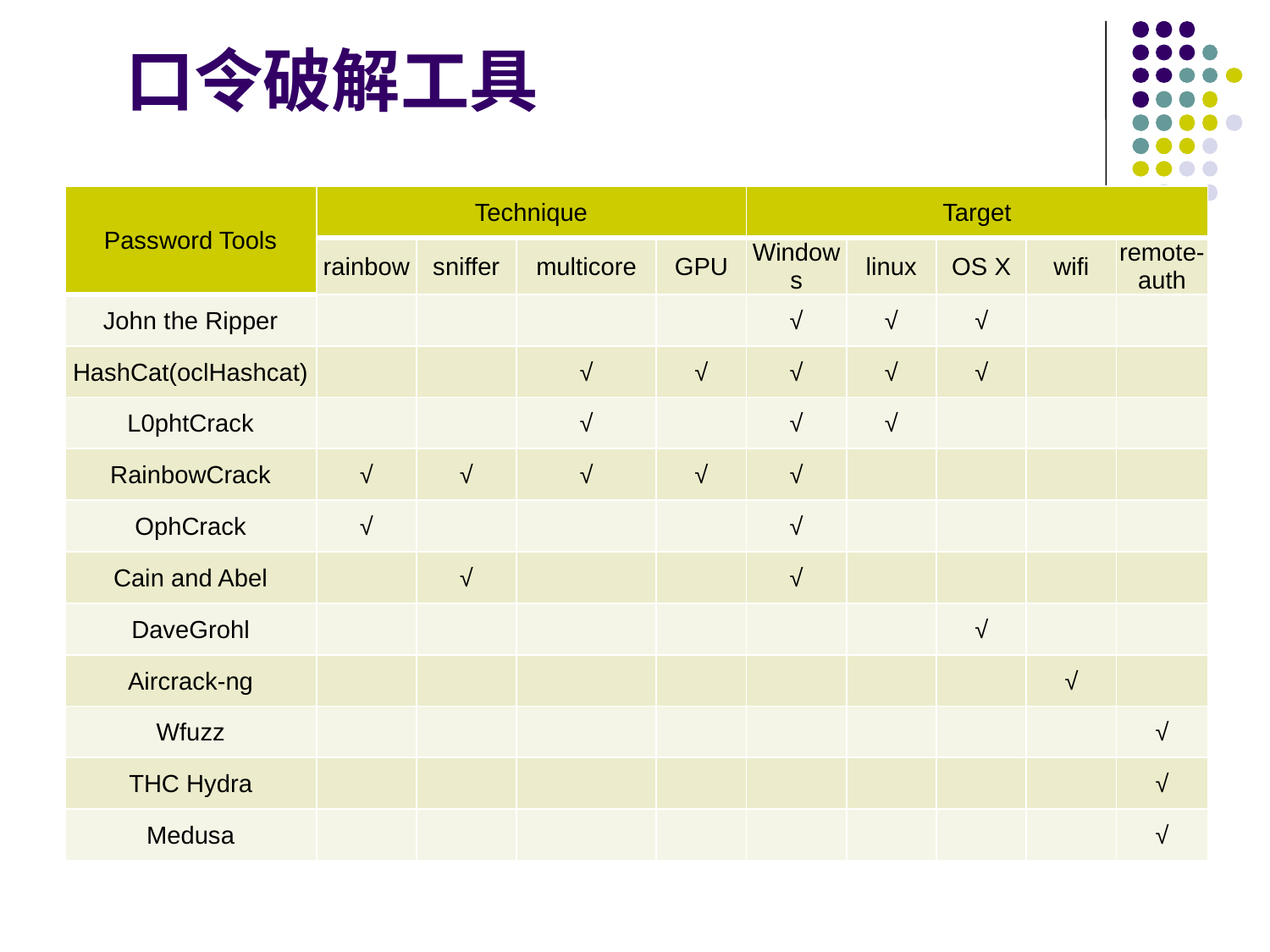

# 口令破解工具
| Password Tools | Technique |  |  |  | Target |  |  |  |  |
| --- | --- | --- | --- | --- | --- | --- | --- | --- | --- |
|  | rainbow | sniffer | multicore | GPU | Windows | linux | OS X | wifi | remote-auth |
| John the Ripper |  |  |  |  | √ | √ | √ |  |  |
| HashCat(oclHashcat) |  |  | √ | √ | √ | √ | √ |  |  |
| L0phtCrack |  |  | √ |  | √ | √ |  |  |  |
| RainbowCrack | √ | √ | √ | √ | √ |  |  |  |  |
| OphCrack | √ |  |  |  | √ |  |  |  |  |
| Cain and Abel |  | √ |  |  | √ |  |  |  |  |
| DaveGrohl |  |  |  |  |  |  | √ |  |  |
| Aircrack-ng |  |  |  |  |  |  |  | √ |  |
| Wfuzz |  |  |  |  |  |  |  |  | √ |
| THC Hydra |  |  |  |  |  |  |  |  | √ |
| Medusa |  |  |  |  |  |  |  |  | √ |